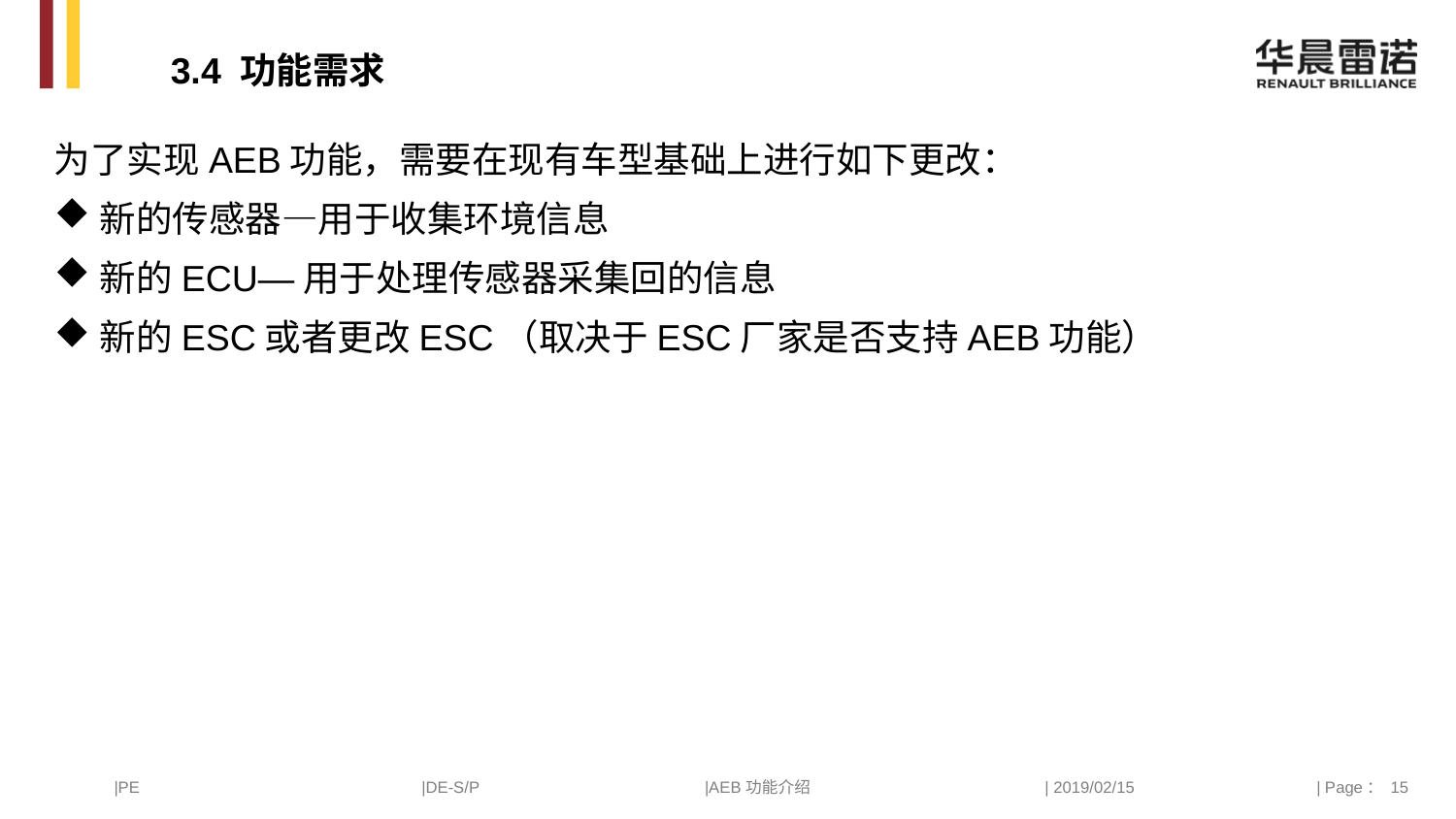

3.4 功能需求
为了实现AEB功能，需要在现有车型基础上进行如下更改：
新的传感器—用于收集环境信息
新的ECU—用于处理传感器采集回的信息
新的ESC或者更改ESC（取决于ESC厂家是否支持AEB功能）